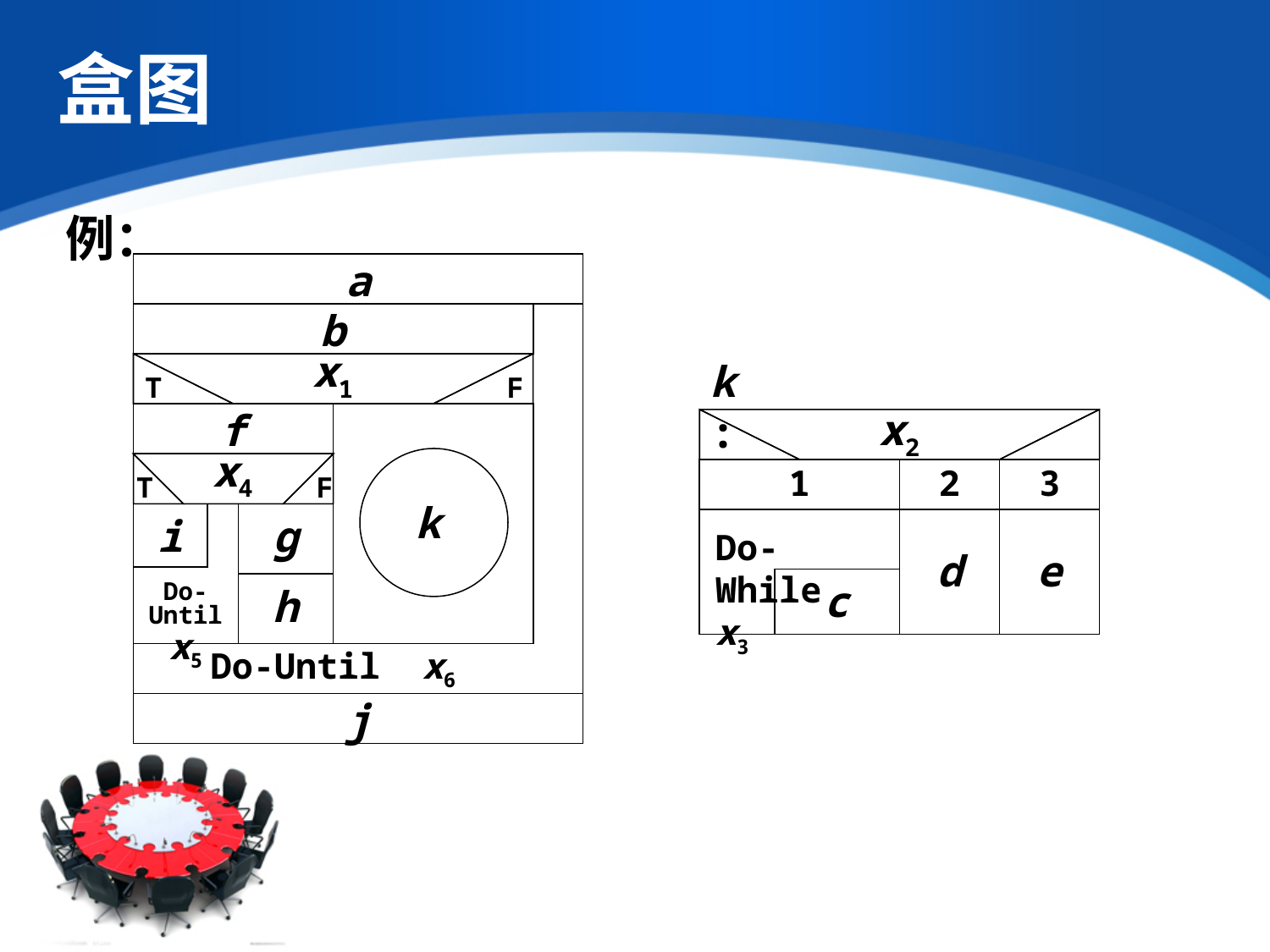

盒图
例：
a
b

x1

T
F
f

k
x4

T
F

i
Do-Until x5
g
h
Do-Until  x6
j
k :
x2

1

Do-While x3
c
2
3
d
e